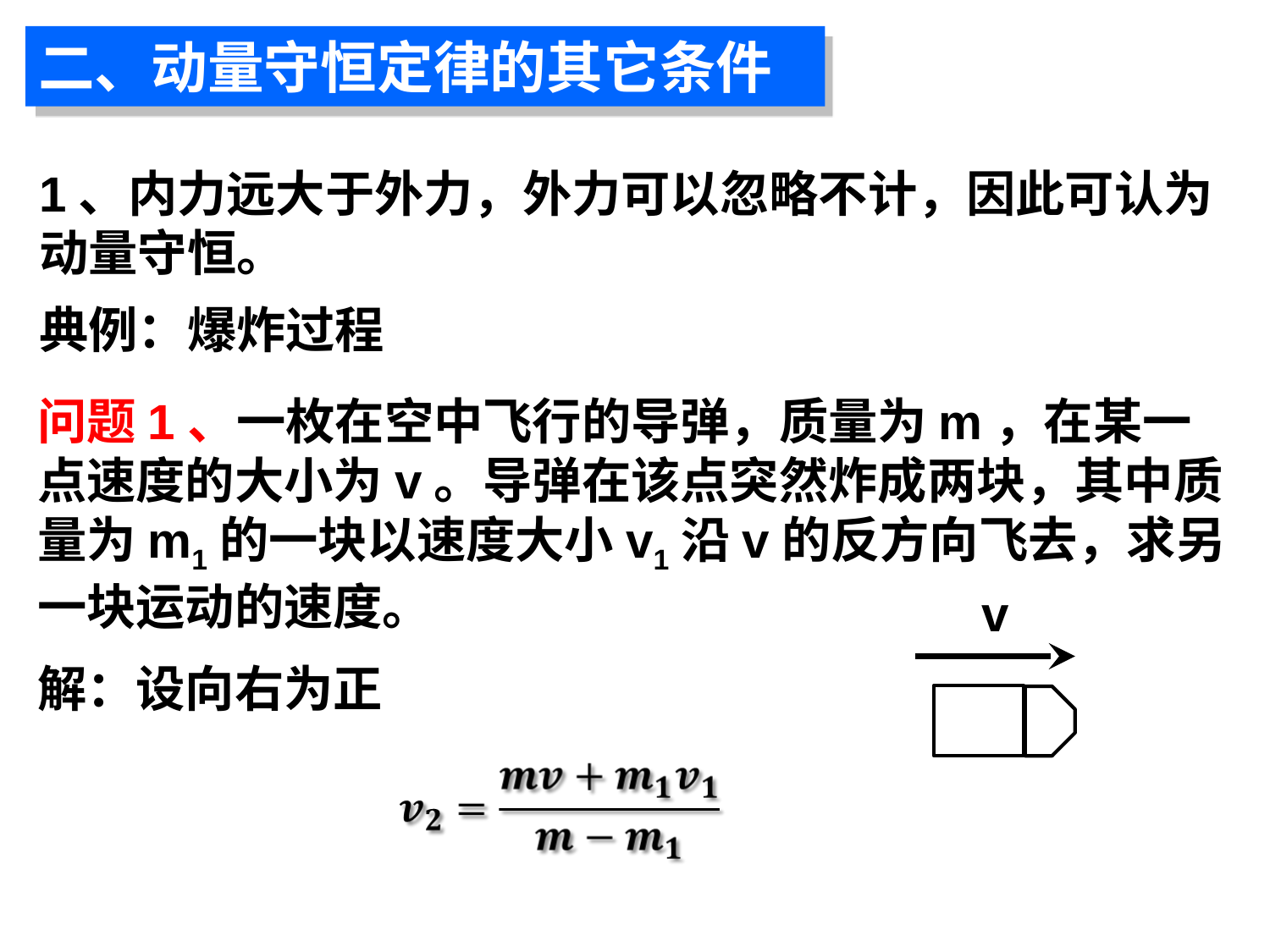

二、动量守恒定律的其它条件
1、内力远大于外力，外力可以忽略不计，因此可认为动量守恒。
典例：爆炸过程
问题1、一枚在空中飞行的导弹，质量为m，在某一点速度的大小为v。导弹在该点突然炸成两块，其中质量为m1的一块以速度大小v1沿v的反方向飞去，求另一块运动的速度。
v

解：设向右为正